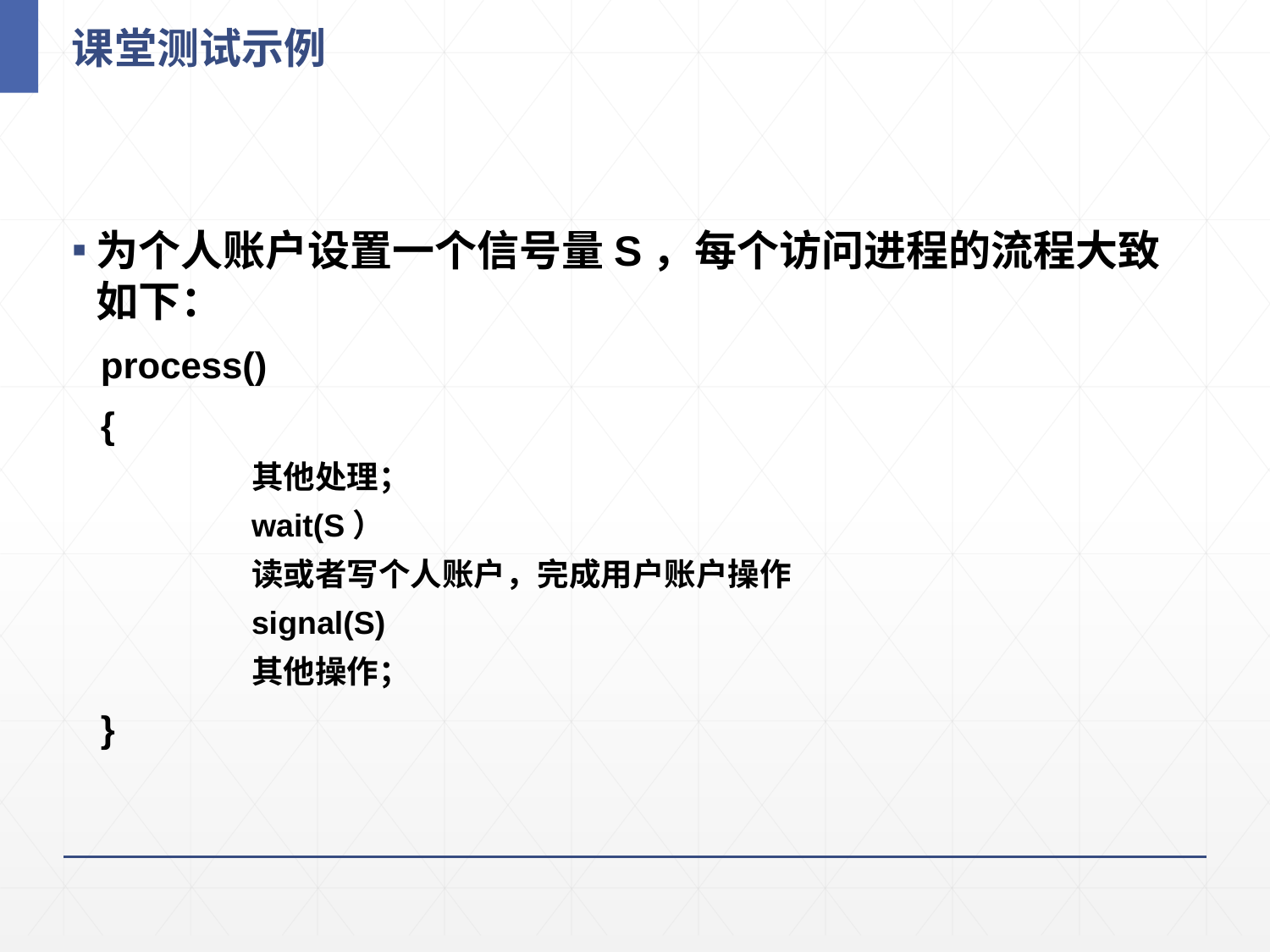

# 课堂测试示例
为个人账户设置一个信号量S，每个访问进程的流程大致如下：
process()
{
	其他处理；
	wait(S）
	读或者写个人账户，完成用户账户操作
	signal(S)
	其他操作；
}